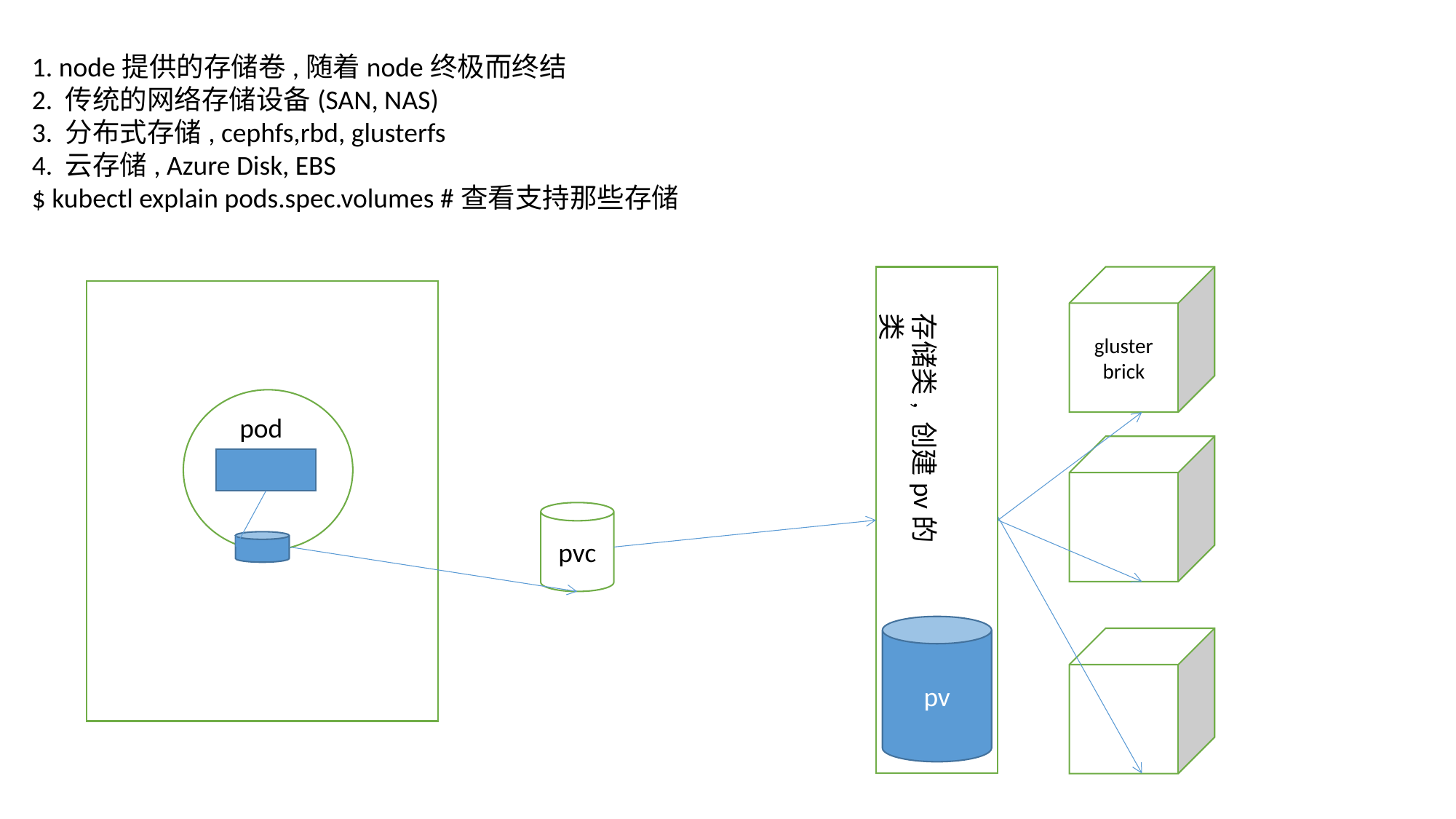

1. node提供的存储卷,随着node终极而终结
2. 传统的网络存储设备(SAN, NAS)
3. 分布式存储, cephfs,rbd, glusterfs
4. 云存储, Azure Disk, EBS
$ kubectl explain pods.spec.volumes #查看支持那些存储

gluster brick

存储类, 创建pv的类
pod
pod

pvc

pv